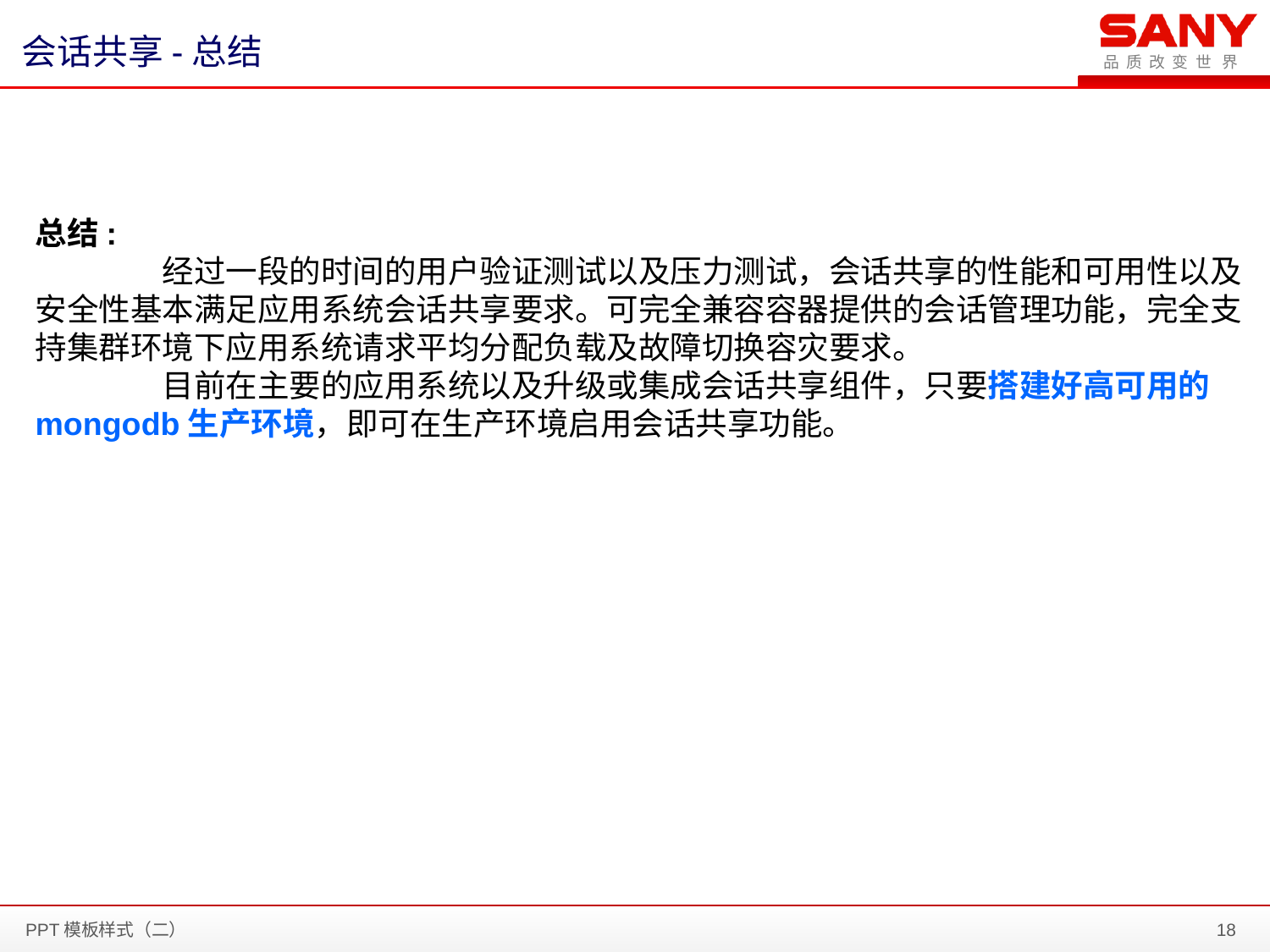

# 会话共享-总结
总结:
	经过一段的时间的用户验证测试以及压力测试，会话共享的性能和可用性以及安全性基本满足应用系统会话共享要求。可完全兼容容器提供的会话管理功能，完全支持集群环境下应用系统请求平均分配负载及故障切换容灾要求。
	目前在主要的应用系统以及升级或集成会话共享组件，只要搭建好高可用的mongodb生产环境，即可在生产环境启用会话共享功能。
18
PPT模板样式（二）